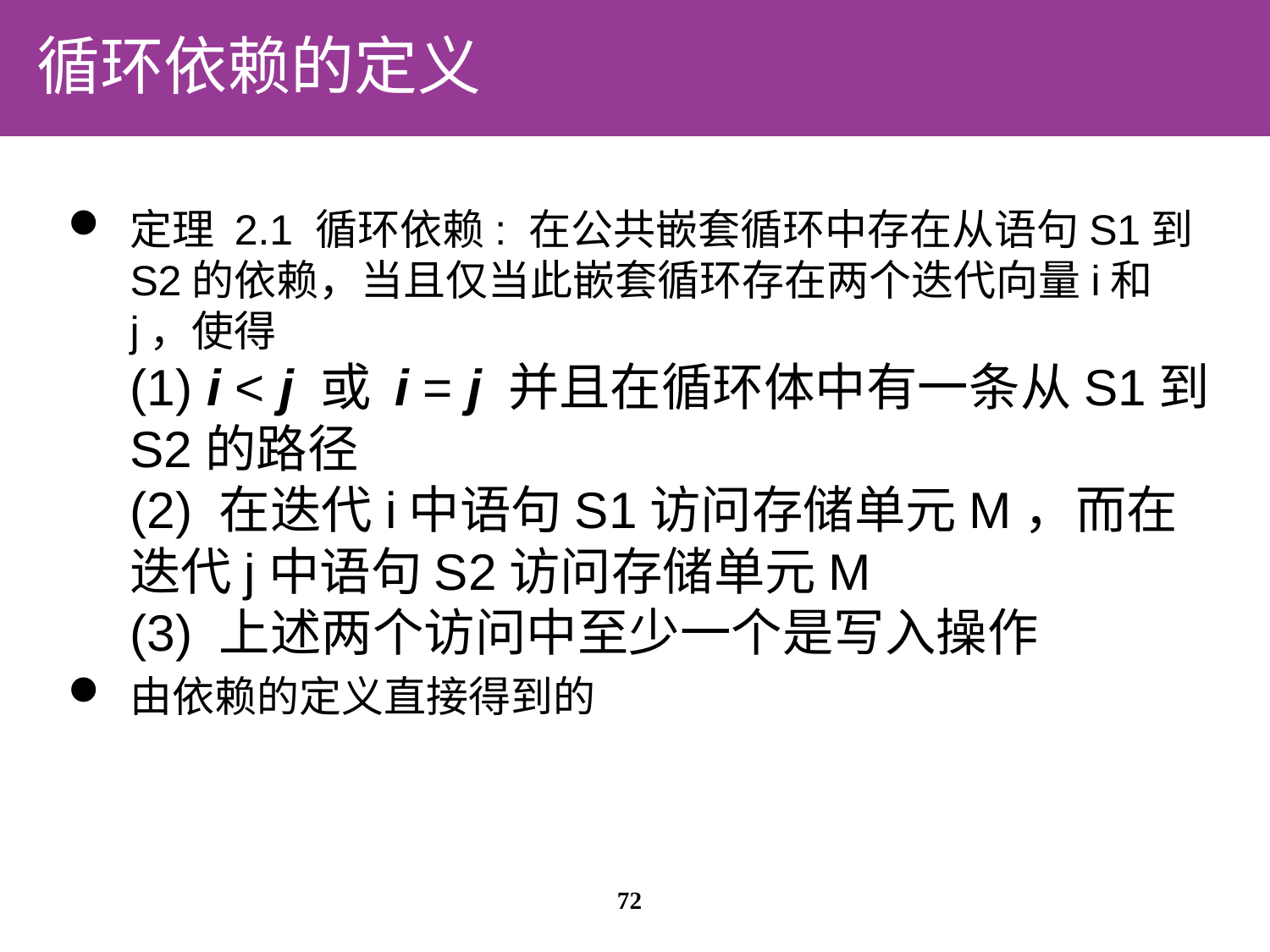

# 循环依赖的定义
定理 2.1 循环依赖: 在公共嵌套循环中存在从语句S1到S2的依赖，当且仅当此嵌套循环存在两个迭代向量i和j，使得
(1) i < j 或 i = j 并且在循环体中有一条从S1到S2的路径
(2) 在迭代i中语句S1访问存储单元M，而在迭代j中语句S2访问存储单元M
(3) 上述两个访问中至少一个是写入操作
由依赖的定义直接得到的
72